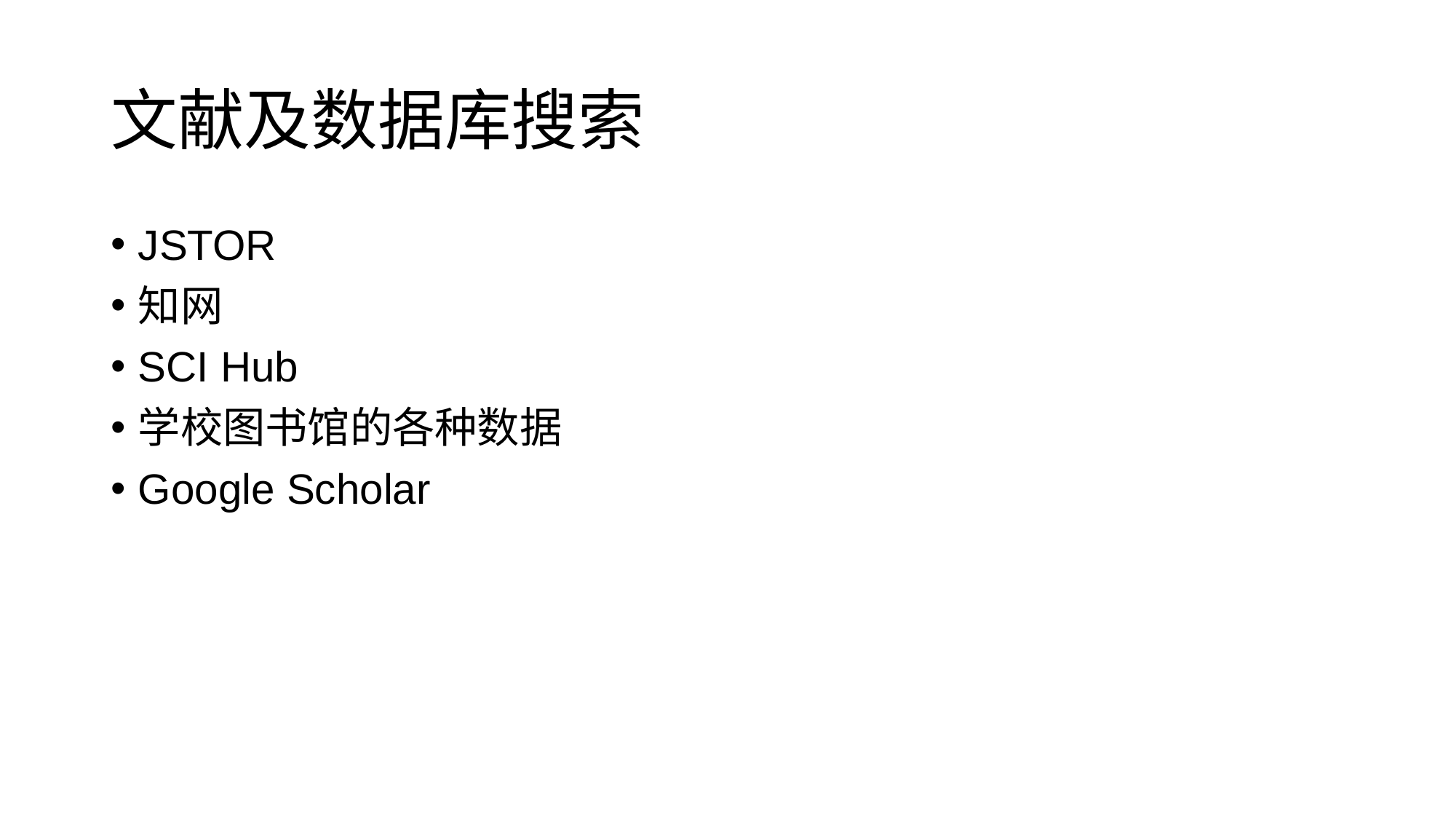

# 文献及数据库搜索
JSTOR
知网
SCI Hub
学校图书馆的各种数据
Google Scholar